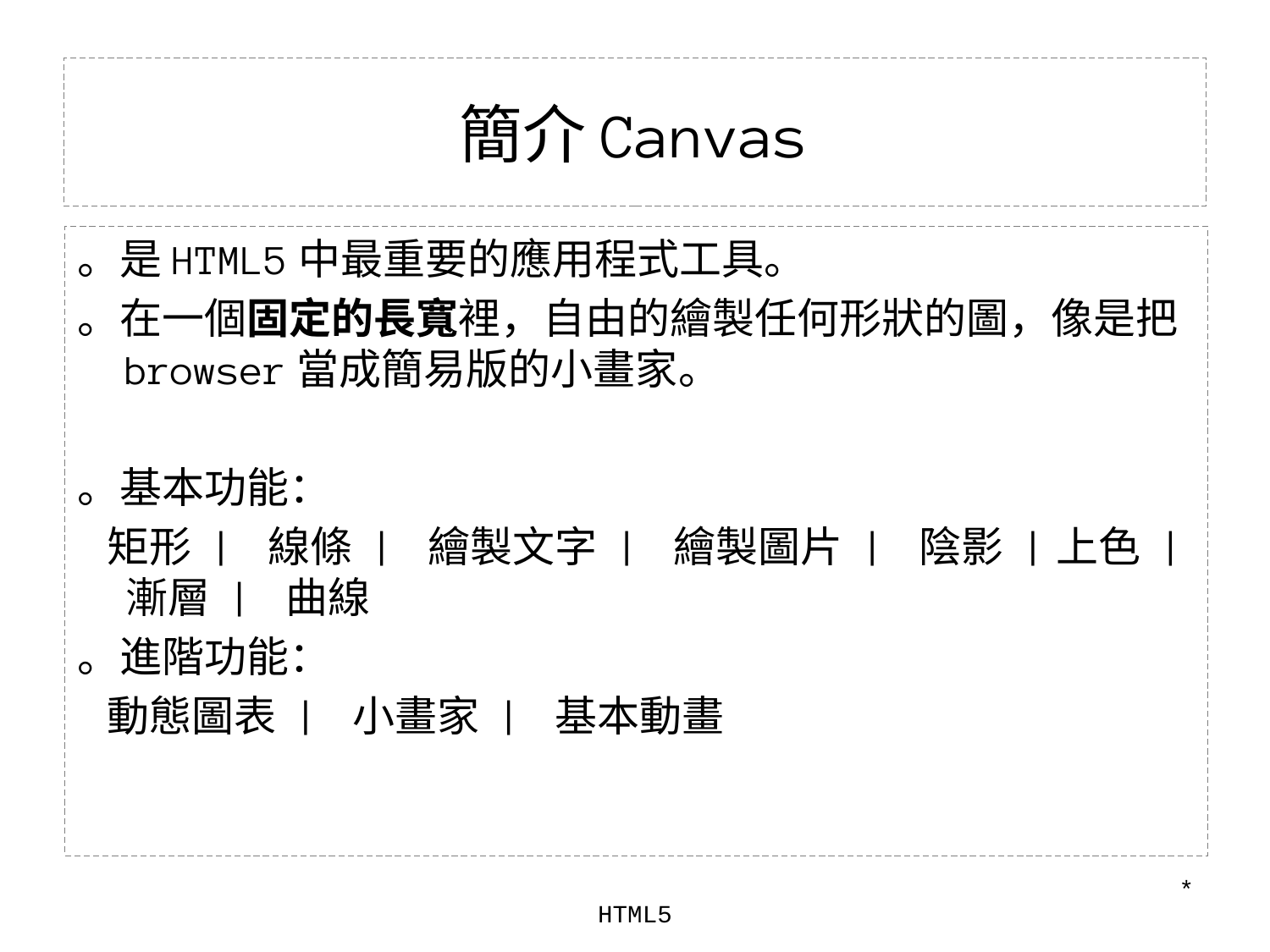

# 簡介Canvas
。是HTML5中最重要的應用程式工具。
。在一個固定的長寬裡，自由的繪製任何形狀的圖，像是把browser當成簡易版的小畫家。

。基本功能：
  矩形 | 線條 | 繪製文字 | 繪製圖片 | 陰影 |上色 | 漸層 | 曲線
。進階功能：
  動態圖表 | 小畫家 | 基本動畫

*
HTML5